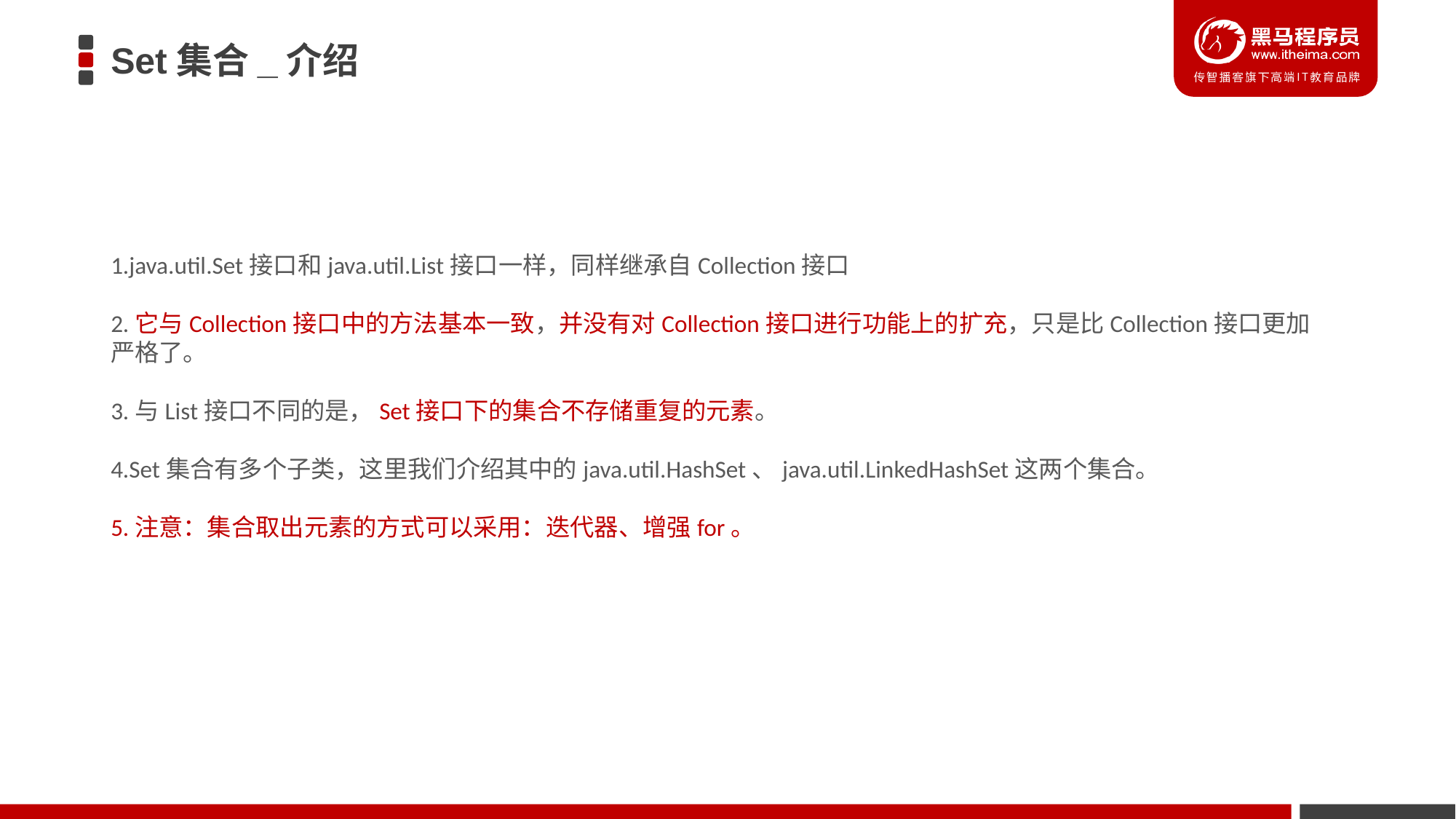

# Set集合_介绍
1.java.util.Set接口和java.util.List接口一样，同样继承自Collection接口

2.它与Collection接口中的方法基本一致，并没有对Collection接口进行功能上的扩充，只是比Collection接口更加严格了。

3.与List接口不同的是，Set接口下的集合不存储重复的元素。

4.Set集合有多个子类，这里我们介绍其中的java.util.HashSet、java.util.LinkedHashSet这两个集合。

5.注意：集合取出元素的方式可以采用：迭代器、增强for。